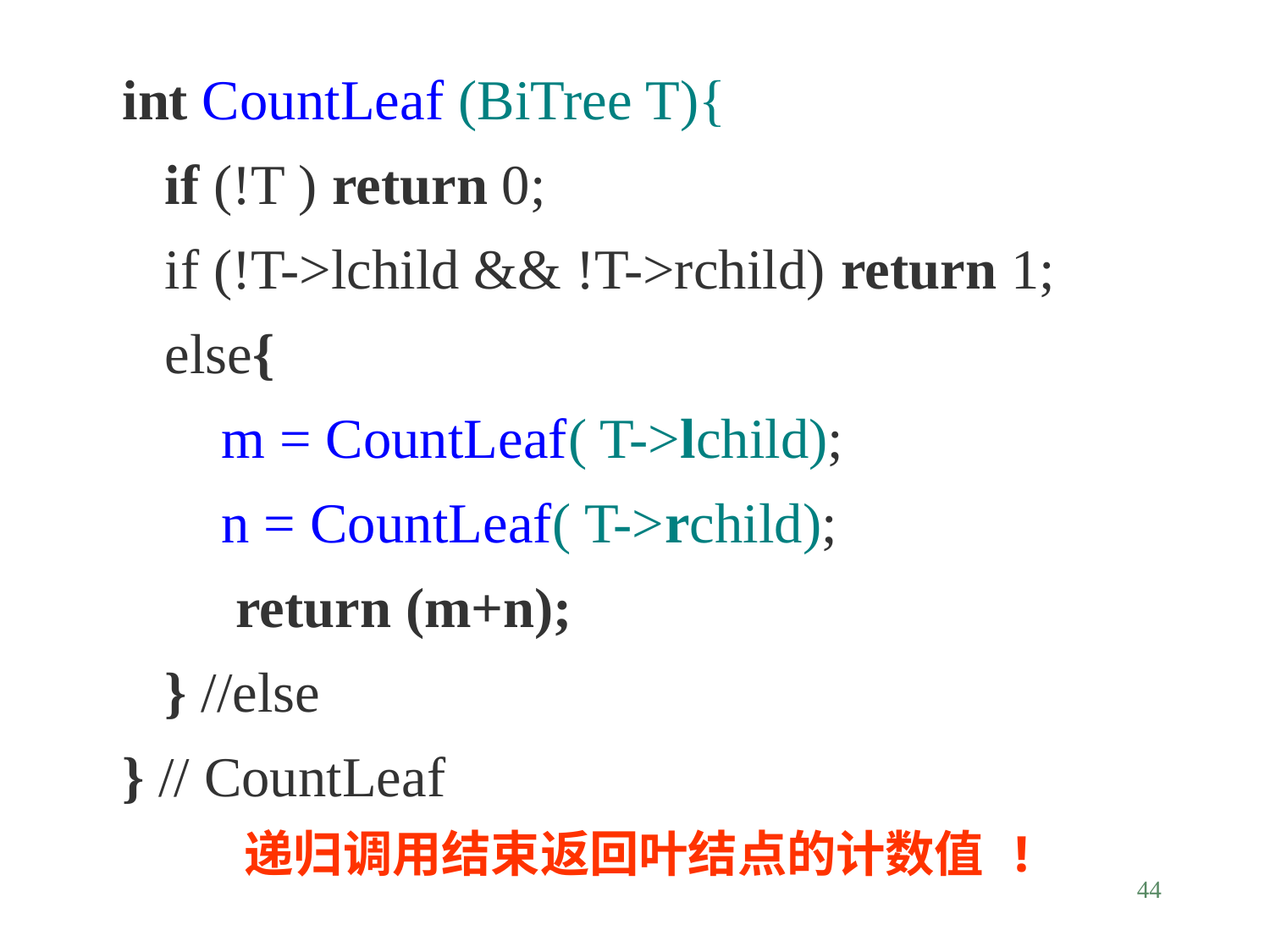

int CountLeaf (BiTree T){
   if (!T ) return 0;
   if (!T->lchild && !T->rchild) return 1;
   else{
       m = CountLeaf( T->lchild);
       n = CountLeaf( T->rchild);
        return (m+n);
   } //else
} // CountLeaf
          递归调用结束返回叶结点的计数值 !
44